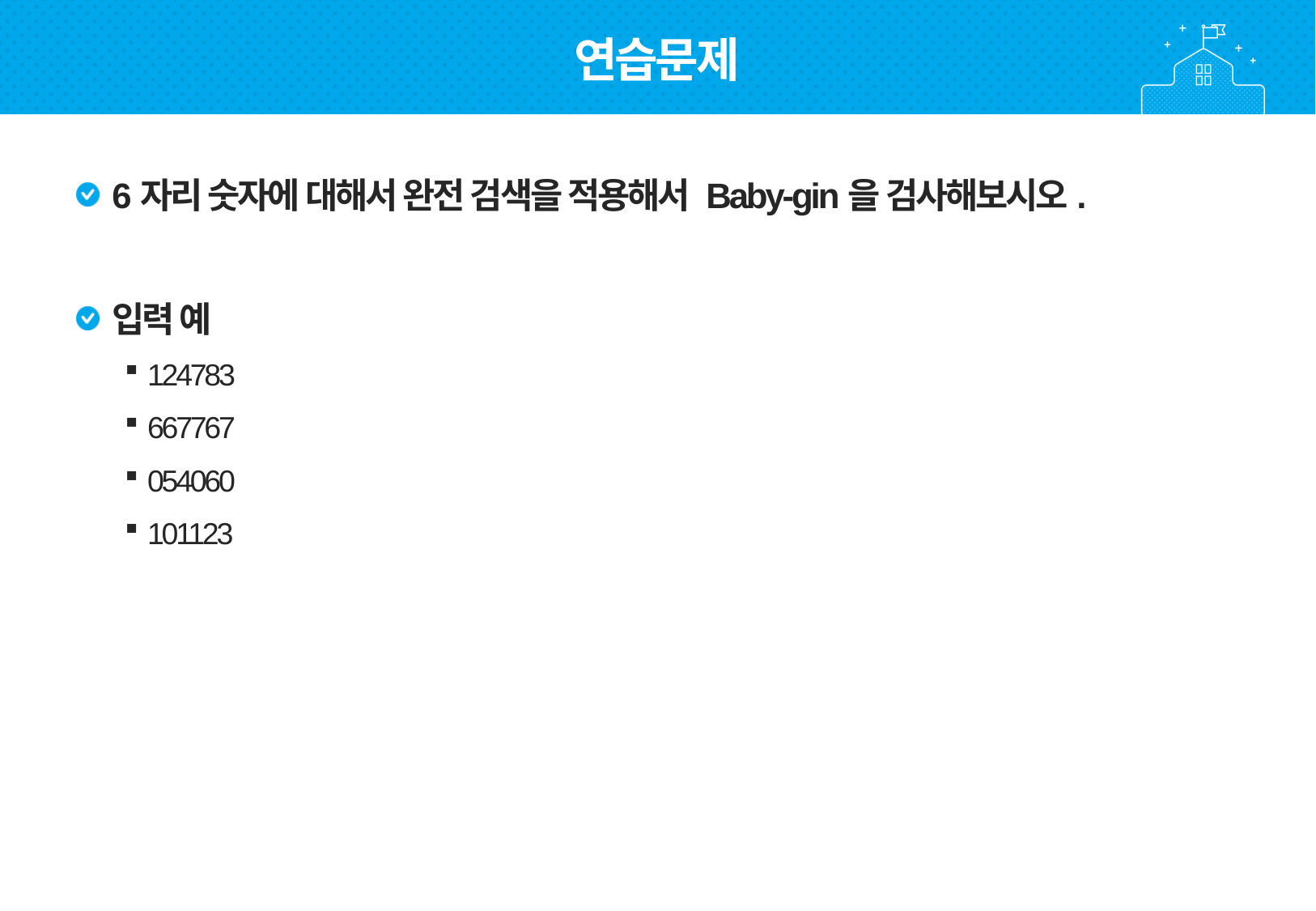

연습문제
6자리 숫자에 대해서 완전 검색을 적용해서 Baby-gin을 검사해보시오.

입력 예
124783
667767
054060
101123